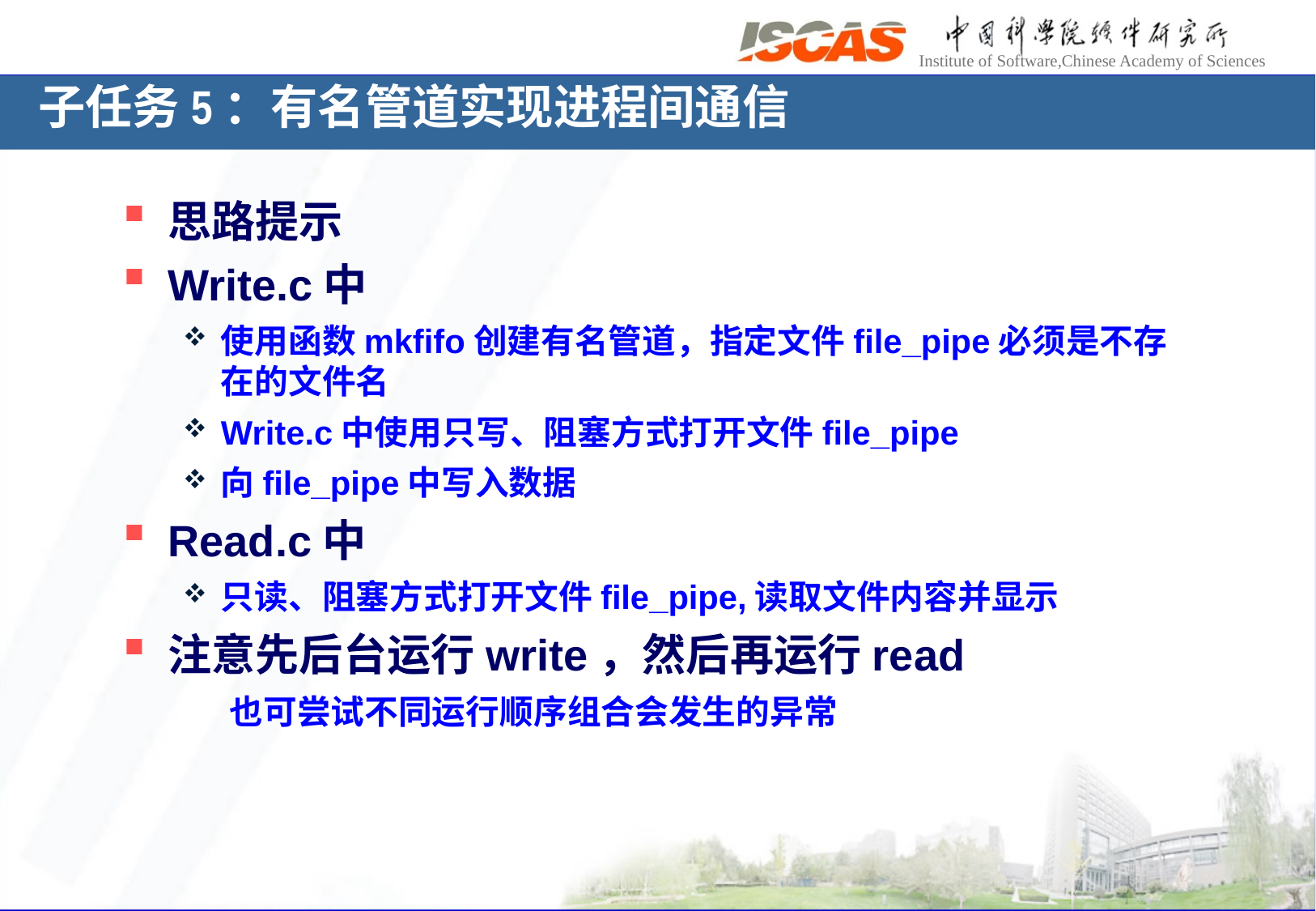

子任务5：有名管道实现进程间通信
思路提示
Write.c中
使用函数mkfifo创建有名管道，指定文件file_pipe必须是不存在的文件名
Write.c中使用只写、阻塞方式打开文件file_pipe
向file_pipe中写入数据
Read.c中
只读、阻塞方式打开文件file_pipe,读取文件内容并显示
注意先后台运行write，然后再运行read
  也可尝试不同运行顺序组合会发生的异常